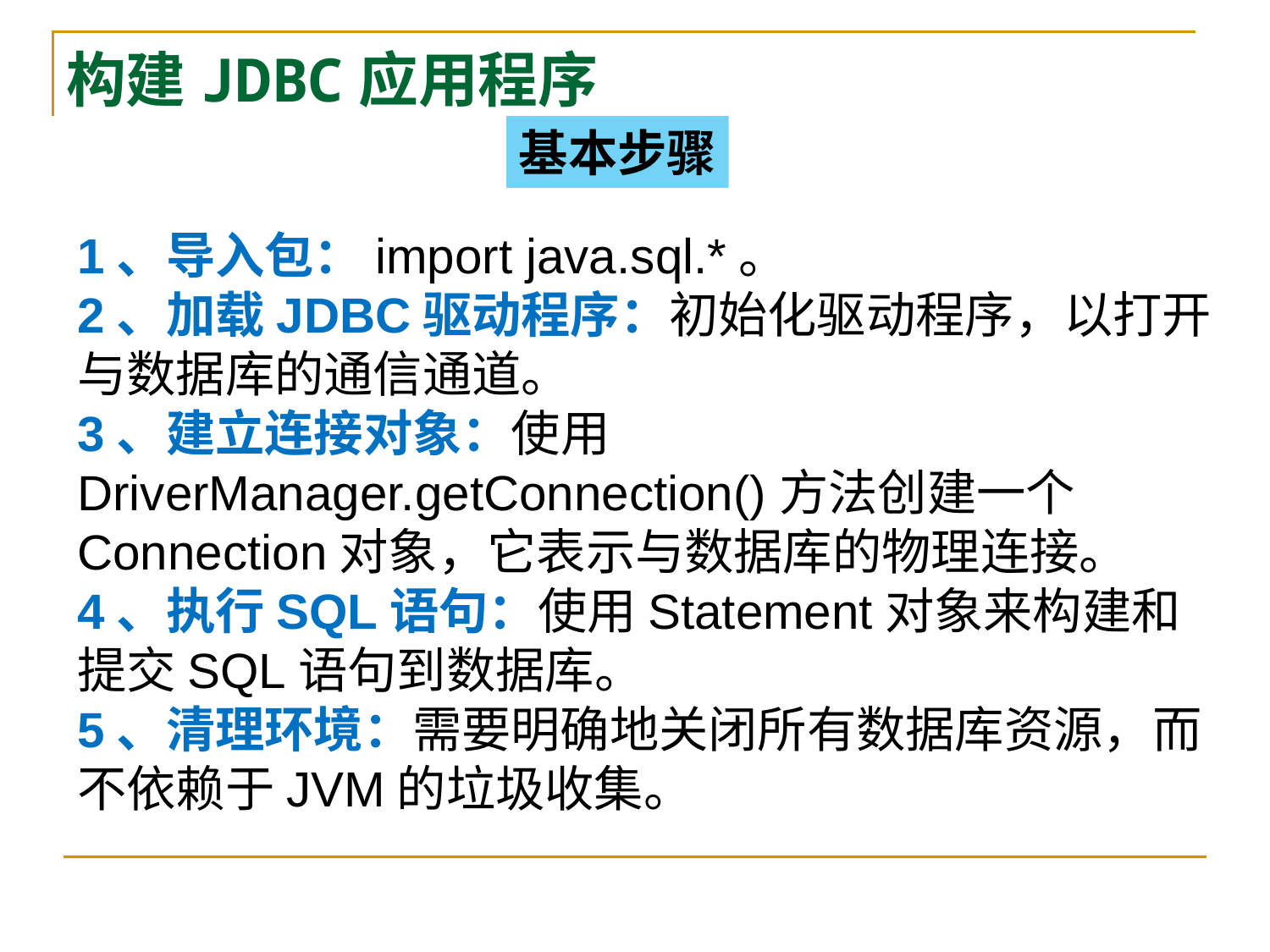

# 构建JDBC应用程序
基本步骤
1、导入包：import java.sql.*。
2、加载JDBC驱动程序：初始化驱动程序，以打开与数据库的通信通道。
3、建立连接对象：使用DriverManager.getConnection()方法创建一个Connection对象，它表示与数据库的物理连接。
4、执行SQL语句：使用Statement对象来构建和提交SQL语句到数据库。
5、清理环境：需要明确地关闭所有数据库资源，而不依赖于JVM的垃圾收集。